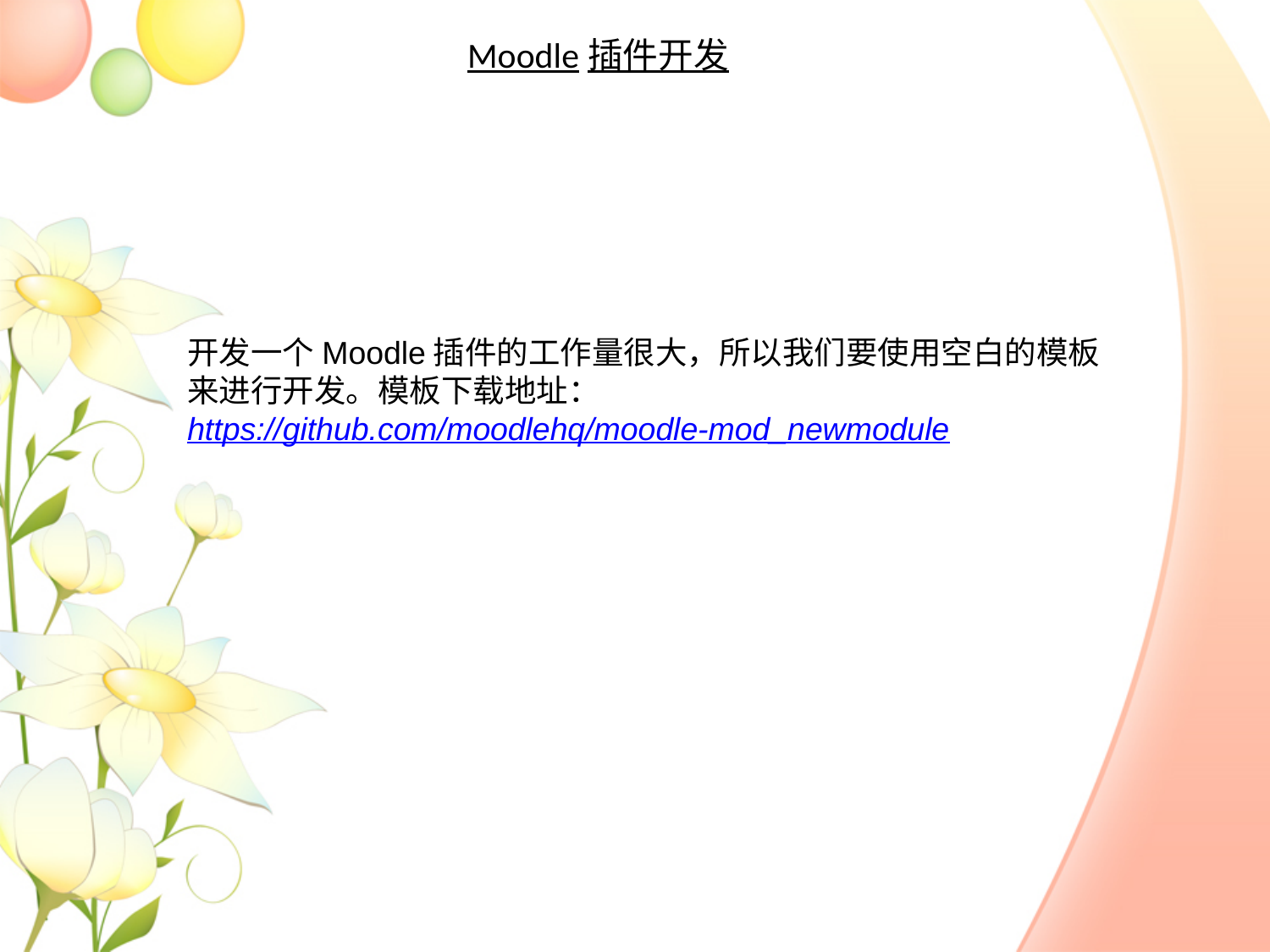

Moodle插件开发
开发一个Moodle插件的工作量很大，所以我们要使用空白的模板来进行开发。模板下载地址：
https://github.com/moodlehq/moodle-mod_newmodule